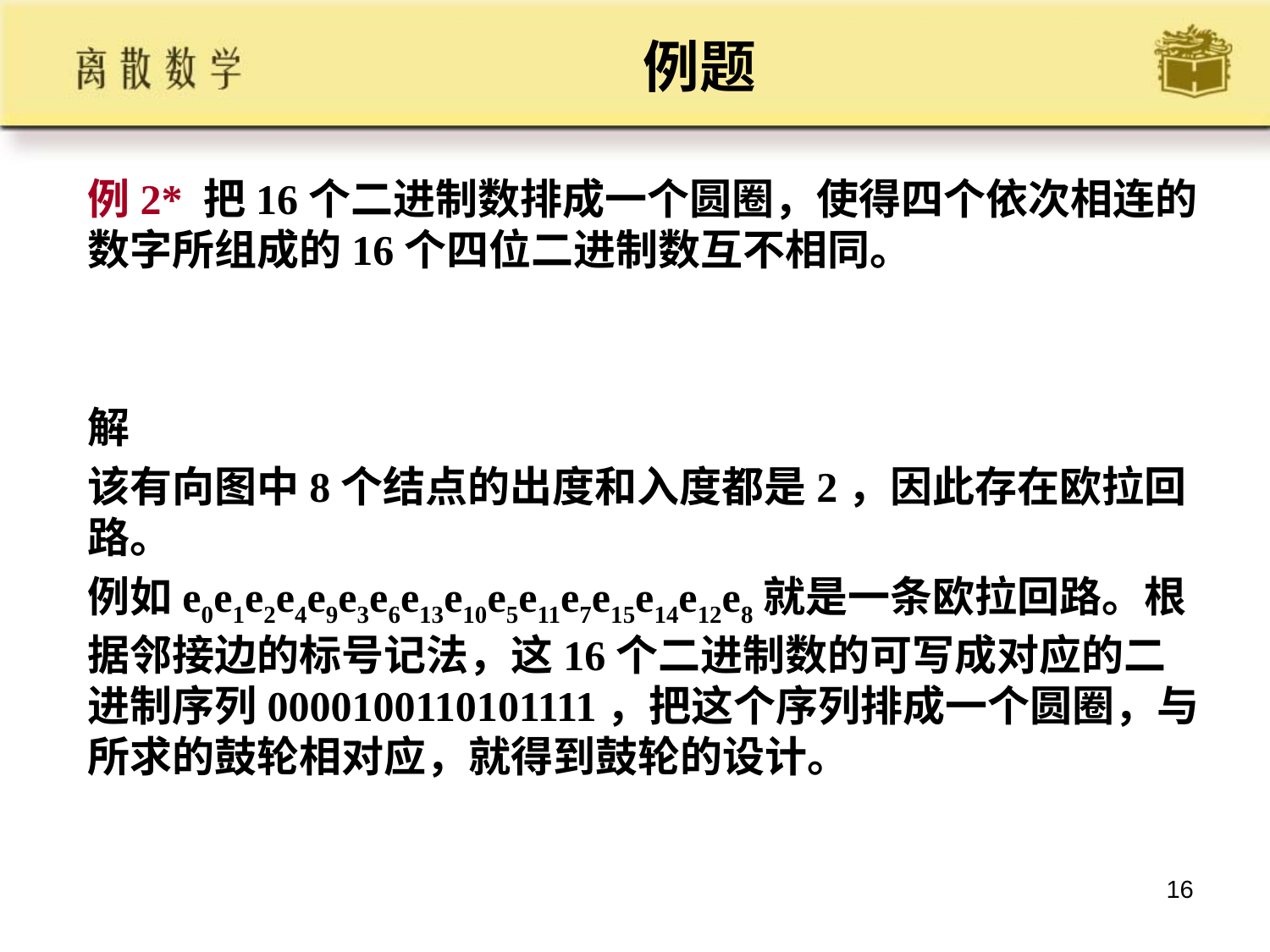

# 例题
例2* 把16个二进制数排成一个圆圈，使得四个依次相连的数字所组成的16个四位二进制数互不相同。

解
该有向图中8个结点的出度和入度都是2，因此存在欧拉回路。
例如e0e1e2e4e9e3e6e13e10e5e11e7e15e14e12e8就是一条欧拉回路。根据邻接边的标号记法，这16个二进制数的可写成对应的二进制序列0000100110101111，把这个序列排成一个圆圈，与所求的鼓轮相对应，就得到鼓轮的设计。

16